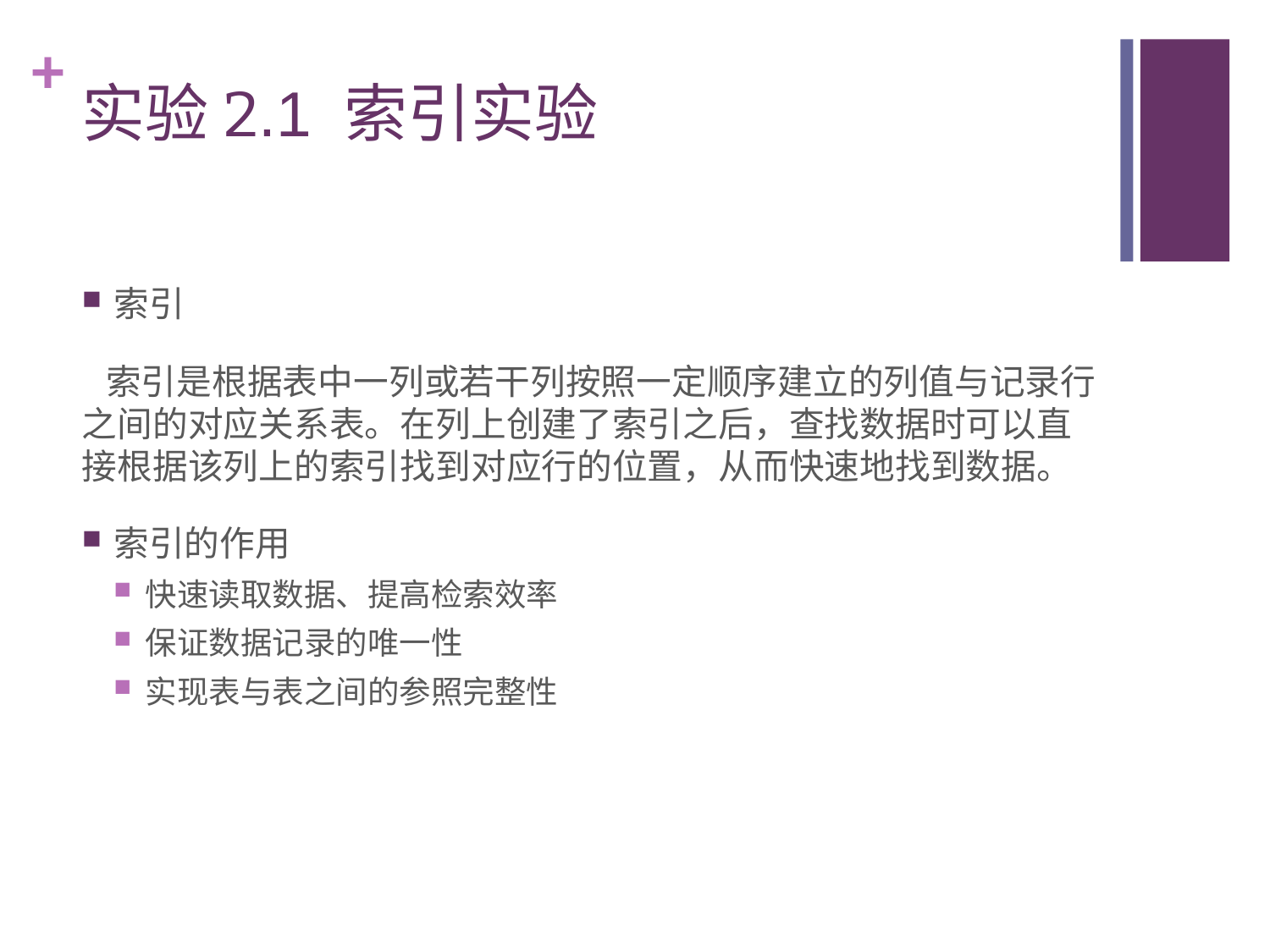

# 实验2.1 索引实验
索引
  索引是根据表中一列或若干列按照一定顺序建立的列值与记录行之间的对应关系表。在列上创建了索引之后，查找数据时可以直接根据该列上的索引找到对应行的位置，从而快速地找到数据。
索引的作用
快速读取数据、提高检索效率
保证数据记录的唯一性
实现表与表之间的参照完整性